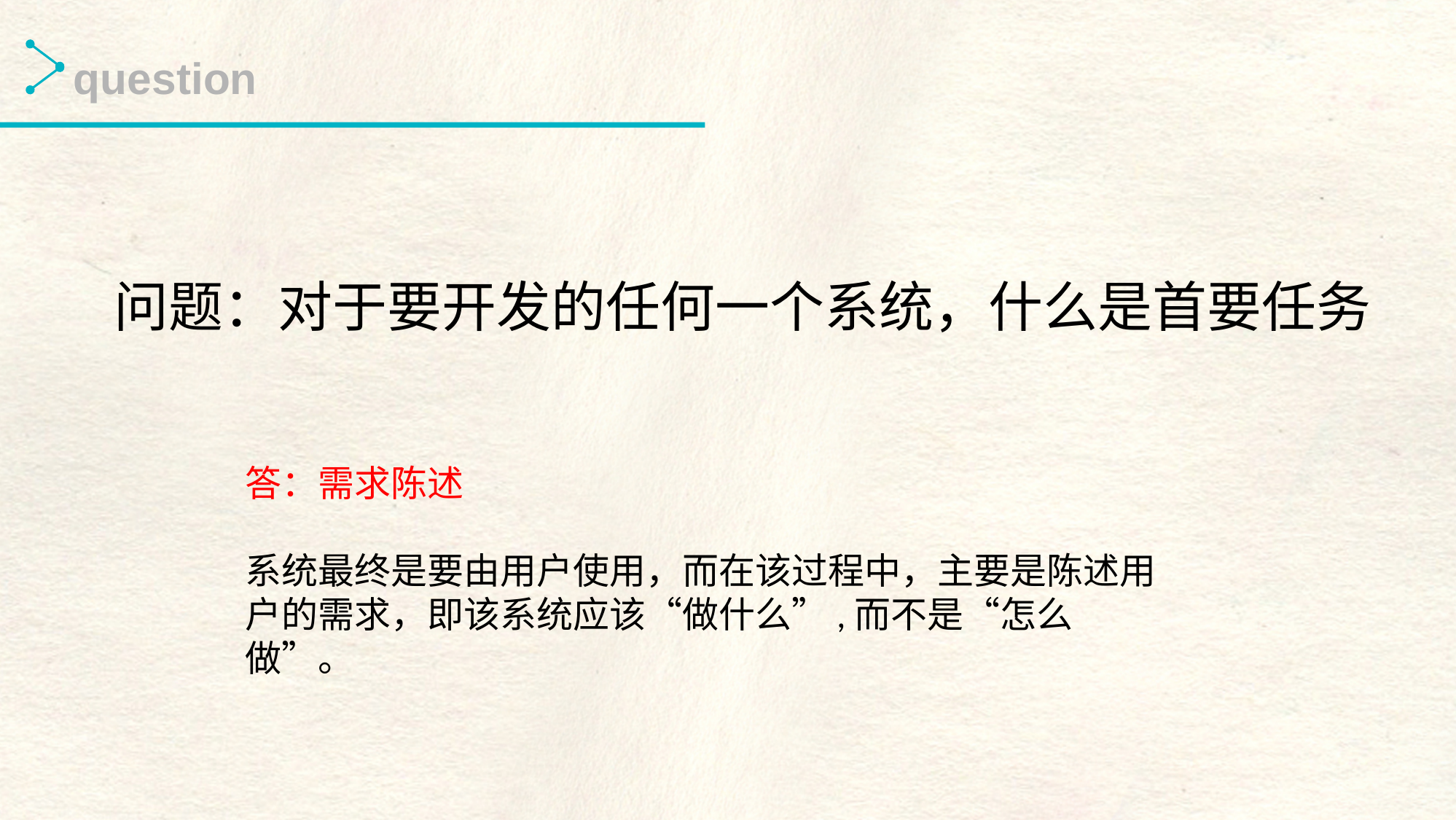

question

问题：对于要开发的任何一个系统，什么是首要任务
答：需求陈述

系统最终是要由用户使用，而在该过程中，主要是陈述用户的需求，即该系统应该“做什么”,而不是“怎么做”。